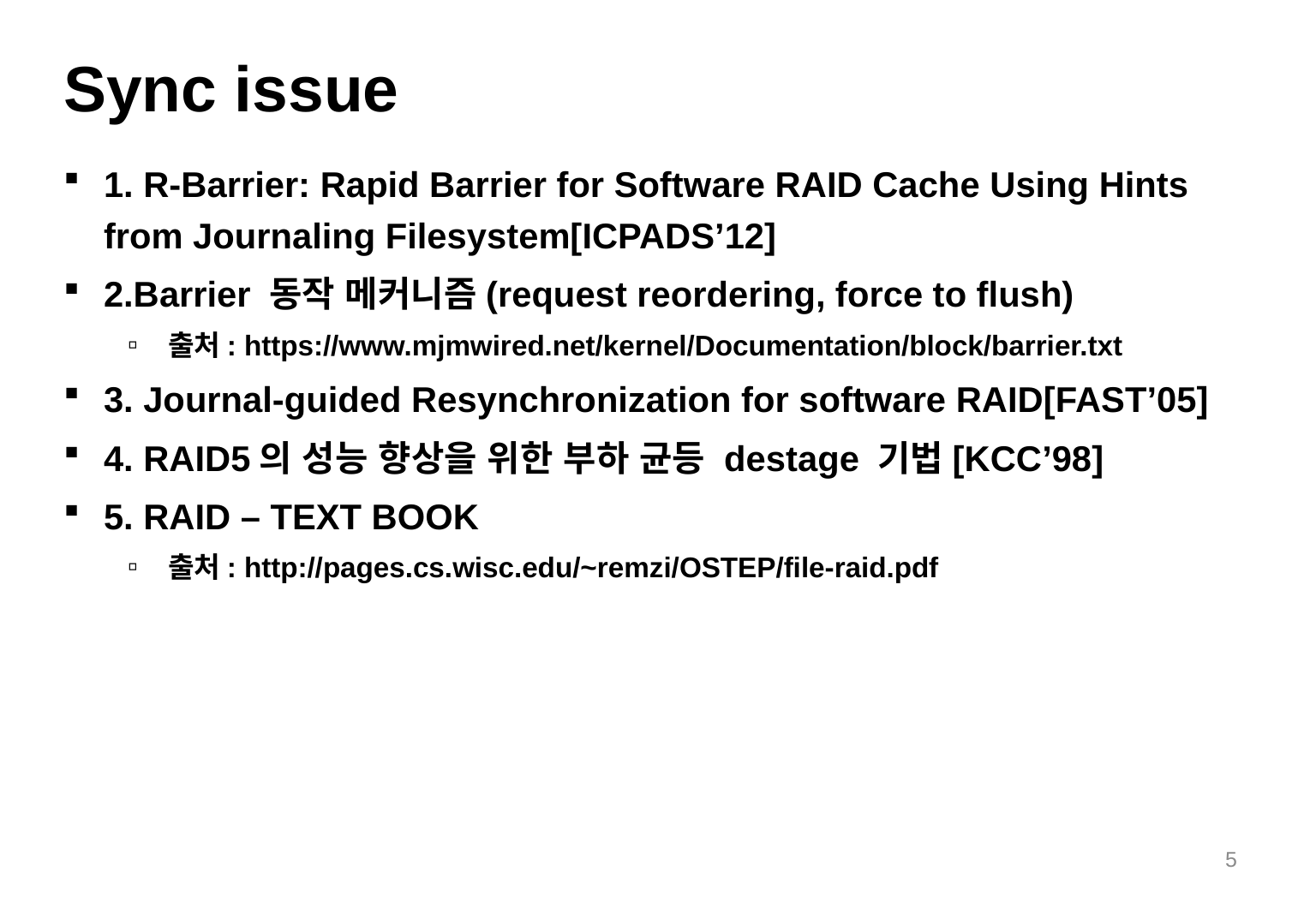

# Sync issue
1. R-Barrier: Rapid Barrier for Software RAID Cache Using Hints from Journaling Filesystem[ICPADS’12]
2.Barrier 동작 메커니즘(request reordering, force to flush)
출처: https://www.mjmwired.net/kernel/Documentation/block/barrier.txt
3. Journal-guided Resynchronization for software RAID[FAST’05]
4. RAID5의 성능 향상을 위한 부하 균등 destage 기법[KCC’98]
5. RAID – TEXT BOOK
출처: http://pages.cs.wisc.edu/~remzi/OSTEP/file-raid.pdf

5